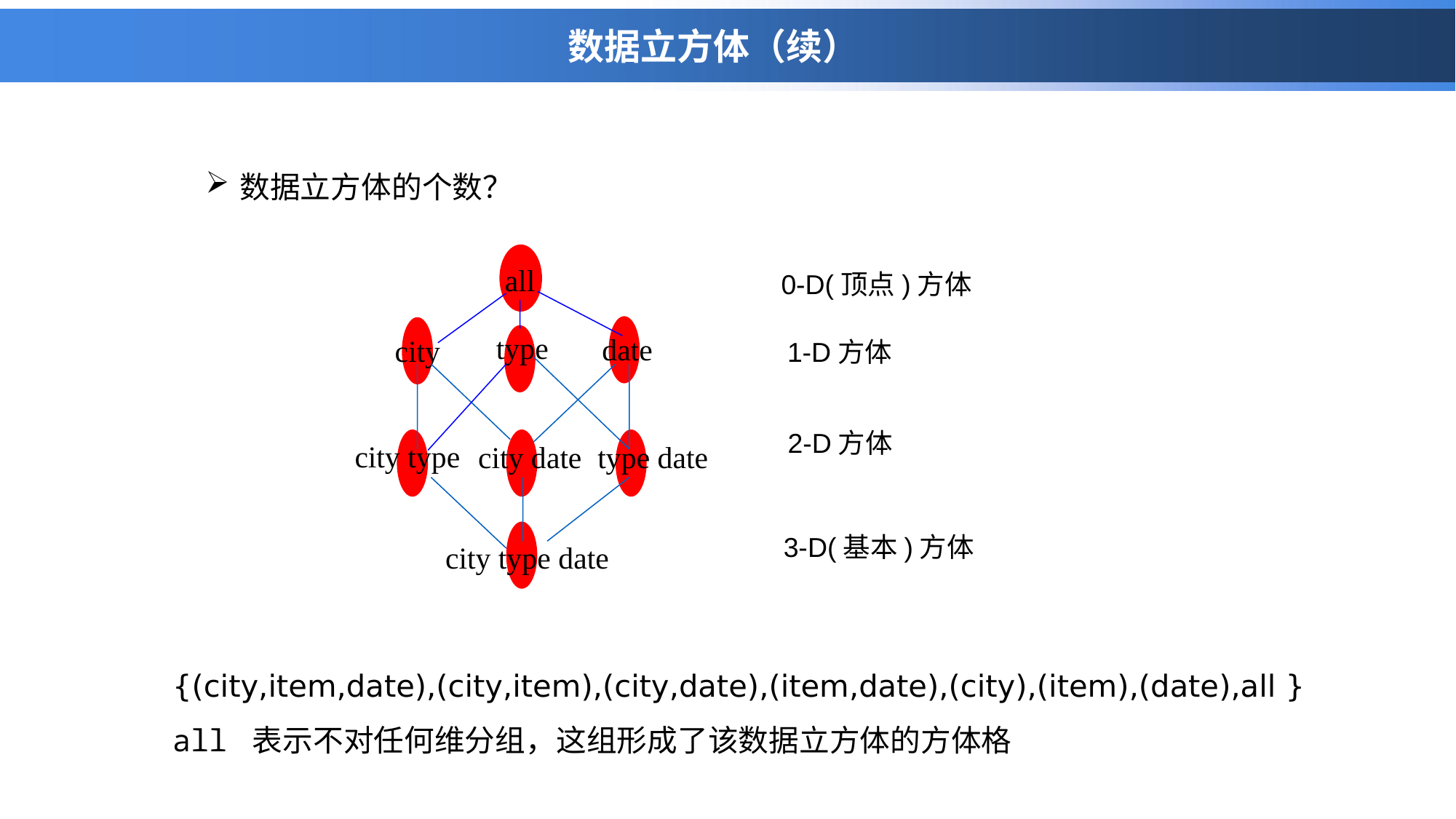

# 数据立方体（续）
数据立方体的个数？

all

type
date

city

city type
type date
city date

city type date
0-D(顶点)方体
1-D方体
2-D方体
3-D(基本)方体
{(city,item,date),(city,item),(city,date),(item,date),(city),(item),(date),all }
all 表示不对任何维分组，这组形成了该数据立方体的方体格